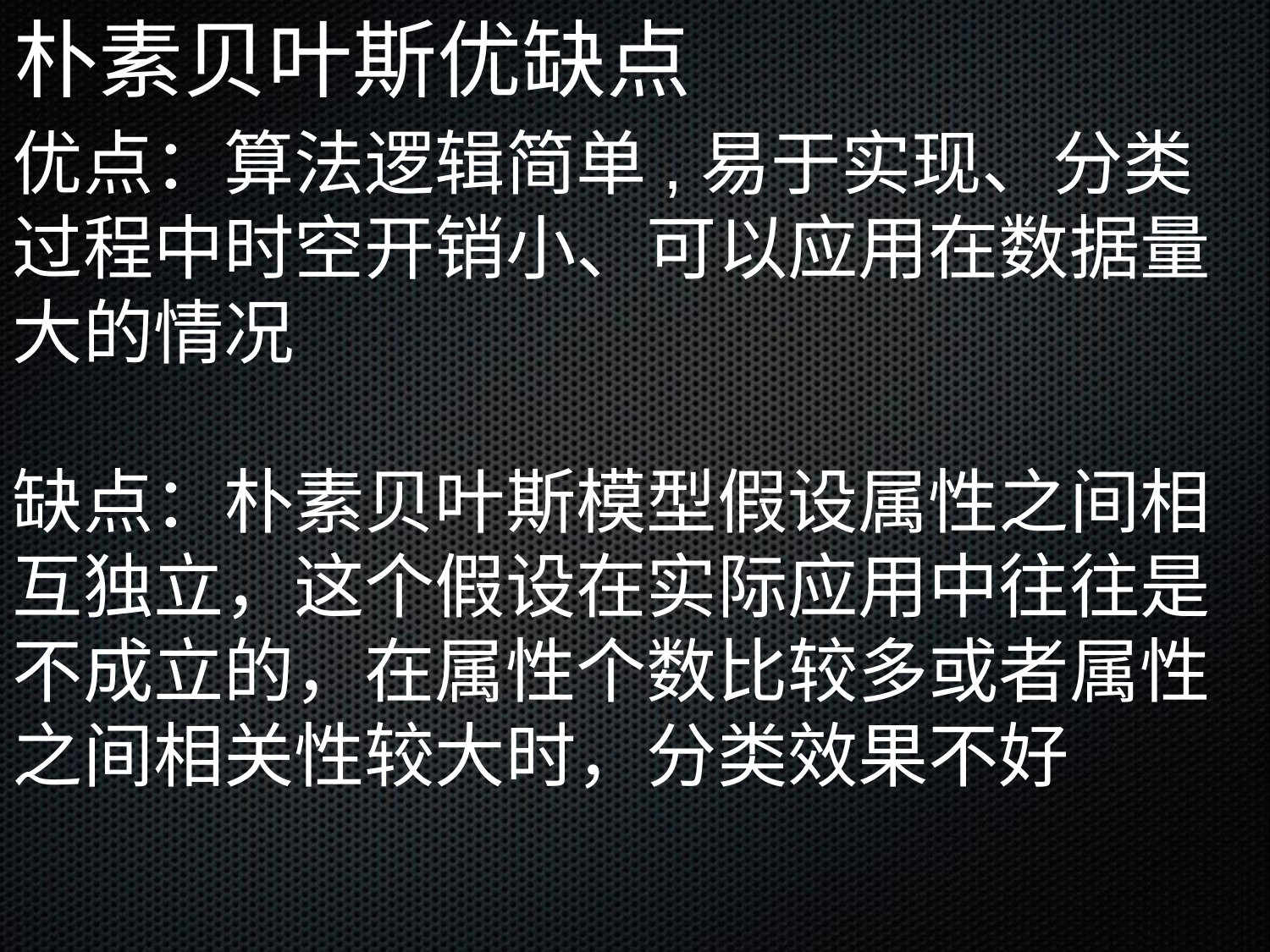

朴素贝叶斯优缺点
优点：算法逻辑简单,易于实现、分类过程中时空开销小、可以应用在数据量大的情况

缺点：朴素贝叶斯模型假设属性之间相互独立，这个假设在实际应用中往往是不成立的，在属性个数比较多或者属性之间相关性较大时，分类效果不好